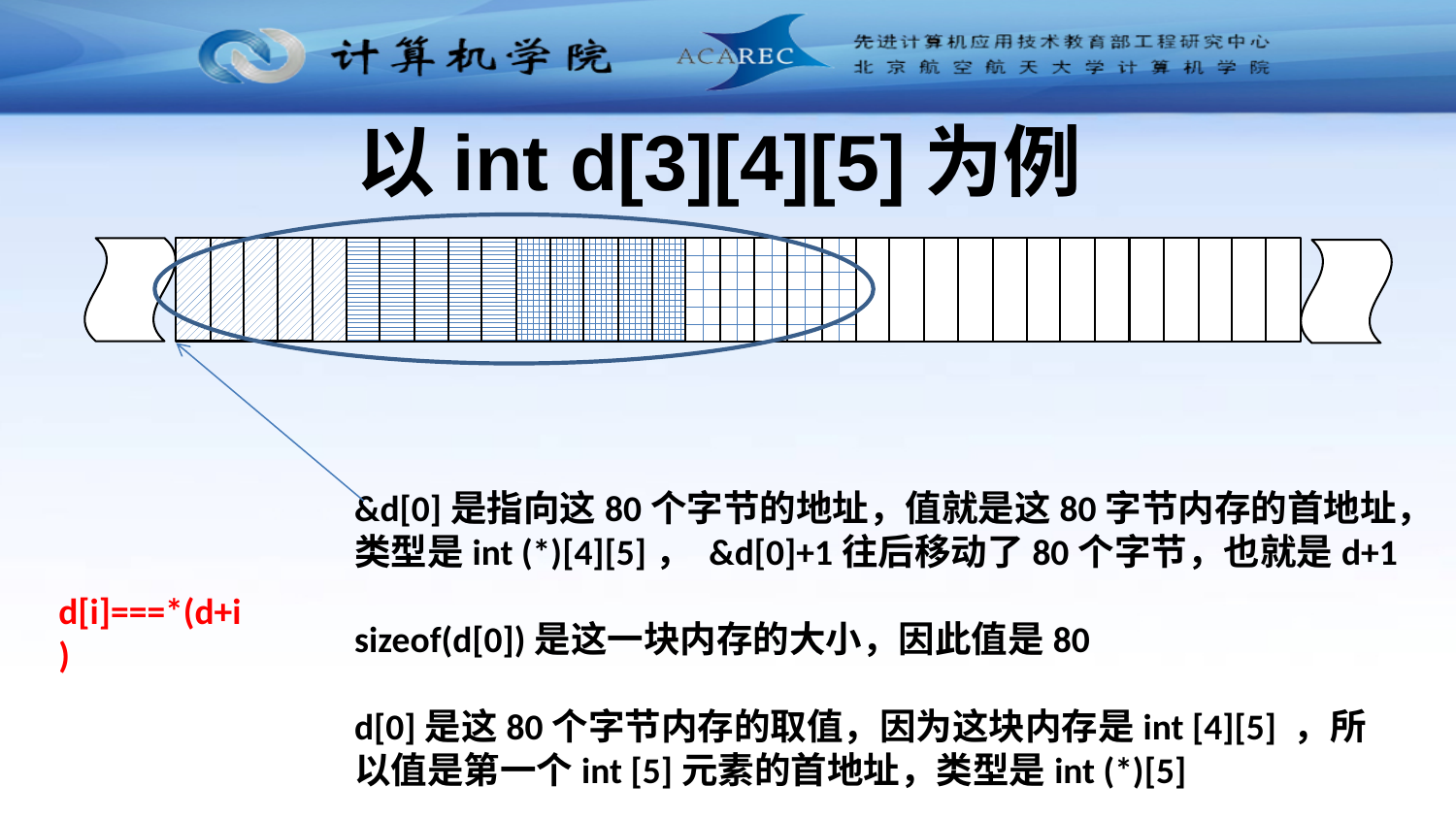

# 以int d[3][4][5]为例

&d[0]是指向这80个字节的地址，值就是这80字节内存的首地址，类型是int (*)[4][5]， &d[0]+1往后移动了80个字节，也就是d+1

sizeof(d[0])是这一块内存的大小，因此值是80

d[0]是这80个字节内存的取值，因为这块内存是int [4][5] ，所以值是第一个int [5]元素的首地址，类型是int (*)[5]

d[i]===*(d+i)